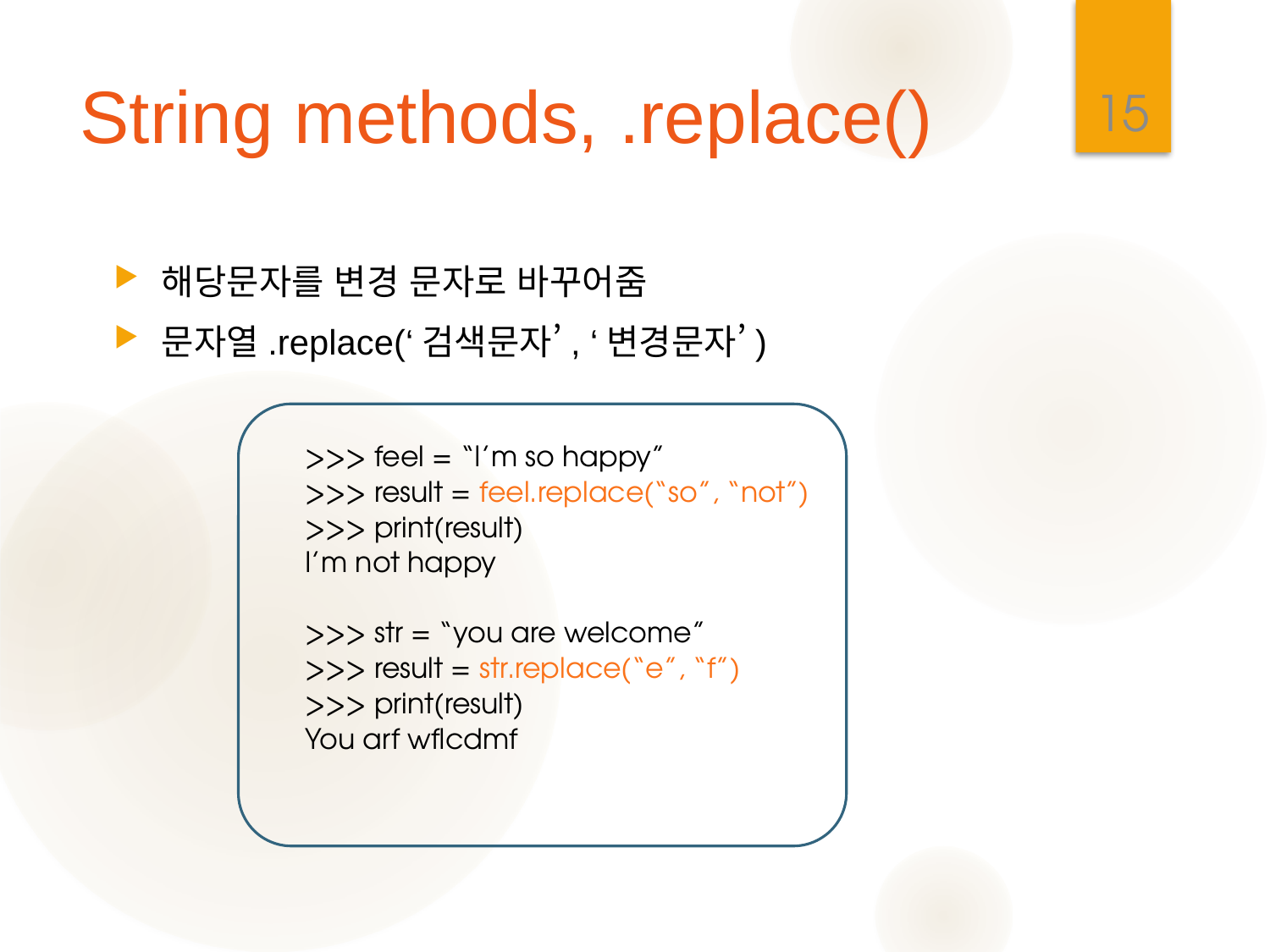

15
# String methods, .replace()
해당문자를 변경 문자로 바꾸어줌
문자열.replace(‘검색문자’, ‘변경문자’)

>>> feel = “I’m so happy”
>>> result = feel.replace(“so”, “not”)
>>> print(result)
I’m not happy

>>> str = “you are welcome”
>>> result = str.replace(“e”, “f”)
>>> print(result)
You arf wflcdmf